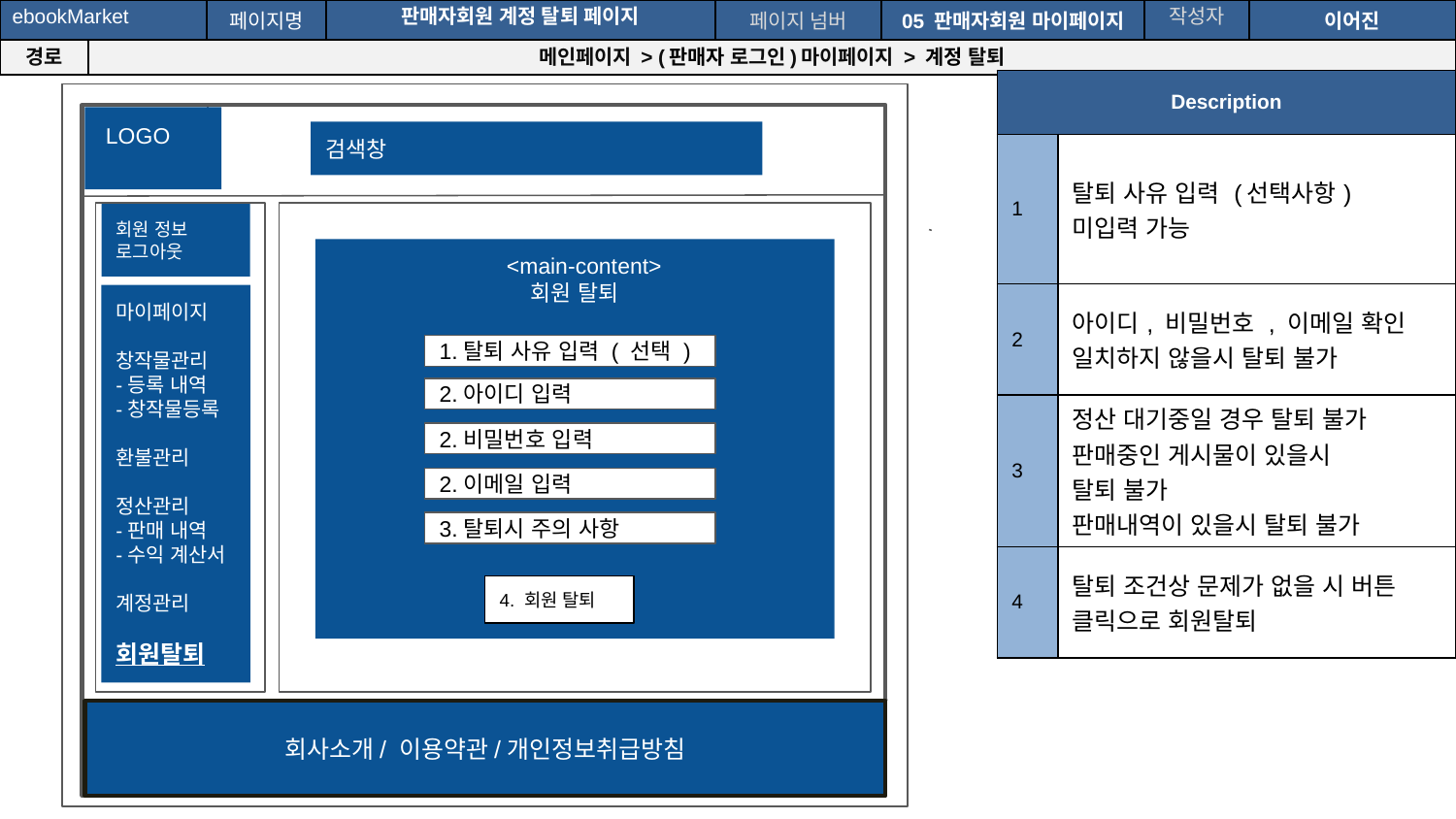

| ebookMarket |  | 페이지명 | 판매자회원 계정 탈퇴 페이지 | 페이지 넘버 | 05 판매자회원 마이페이지 | 작성자 | 이어진 |
| --- | --- | --- | --- | --- | --- | --- | --- |
| 경로 | 메인페이지 > (판매자 로그인)마이페이지 > 계정 탈퇴 |  |  |  |  |  |  |
| Description |  |
| --- | --- |
| 1 | 탈퇴 사유 입력 (선택사항) 미입력 가능 |
| 2 | 아이디, 비밀번호 , 이메일 확인 일치하지 않을시 탈퇴 불가 |
| 3 | 정산 대기중일 경우 탈퇴 불가 판매중인 게시물이 있을시 탈퇴 불가 판매내역이 있을시 탈퇴 불가 |
| 4 | 탈퇴 조건상 문제가 없을 시 버튼 클릭으로 회원탈퇴 |

 LOGO

검색창

회원 정보
로그아웃
                            <main-content>
회원 탈퇴

마이페이지

창작물관리
-등록 내역
-창작물등록

환불관리

정산관리
-판매 내역
-수익 계산서

계정관리

회원탈퇴

1.탈퇴 사유 입력 ( 선택 )
2.아이디 입력
2.비밀번호 입력
2.이메일 입력
3.탈퇴시 주의 사항
4. 회원 탈퇴
회사소개/ 이용약관/개인정보취급방침